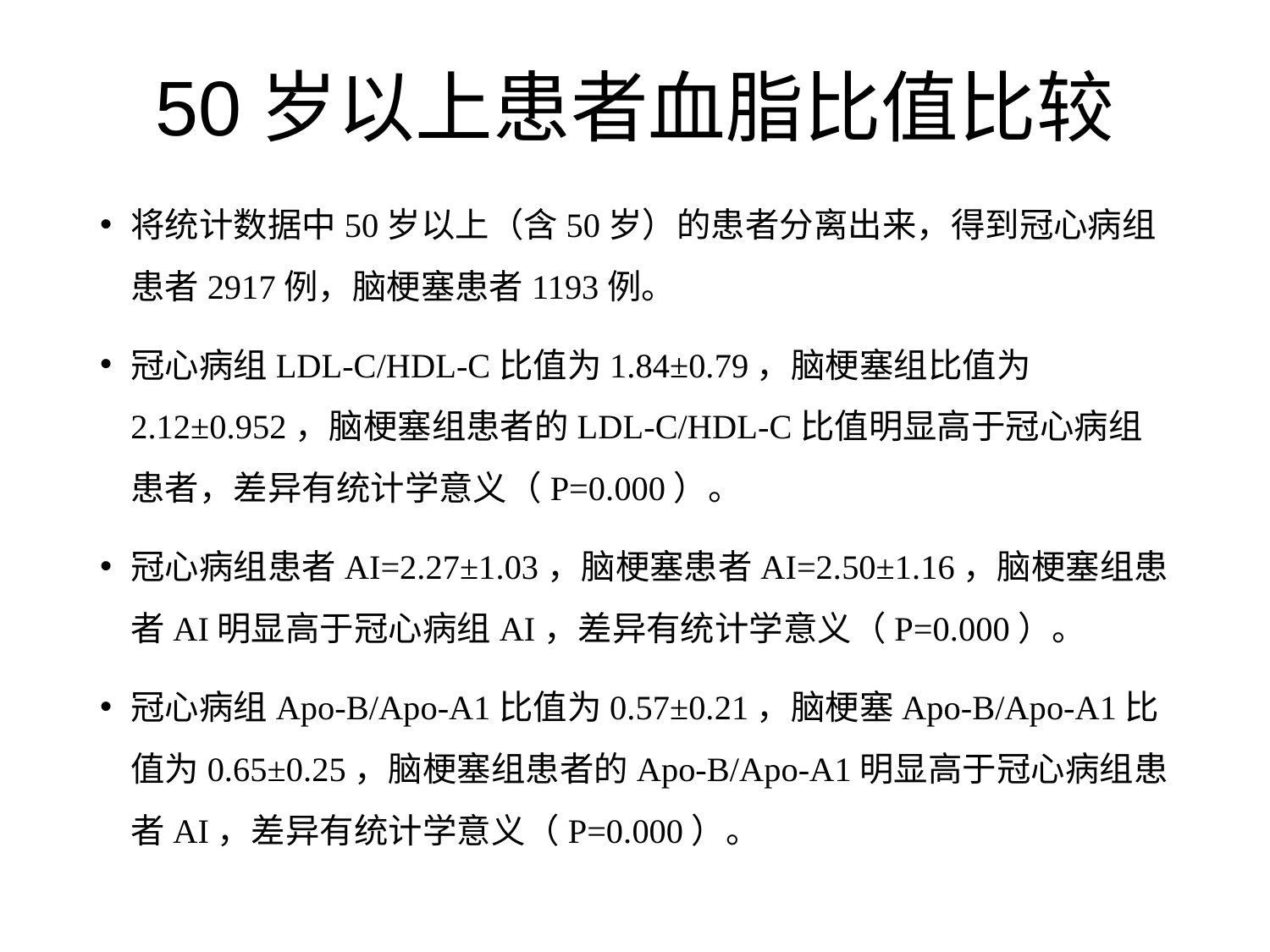

# 50岁以上患者血脂比值比较
将统计数据中50岁以上（含50岁）的患者分离出来，得到冠心病组患者2917例，脑梗塞患者1193例。
冠心病组LDL-C/HDL-C比值为1.84±0.79，脑梗塞组比值为2.12±0.952，脑梗塞组患者的LDL-C/HDL-C比值明显高于冠心病组患者，差异有统计学意义（P=0.000）。
冠心病组患者AI=2.27±1.03，脑梗塞患者AI=2.50±1.16，脑梗塞组患者AI明显高于冠心病组AI，差异有统计学意义（P=0.000）。
冠心病组Apo-B/Apo-A1比值为0.57±0.21，脑梗塞Apo-B/Apo-A1比值为0.65±0.25，脑梗塞组患者的Apo-B/Apo-A1明显高于冠心病组患者AI，差异有统计学意义（P=0.000）。